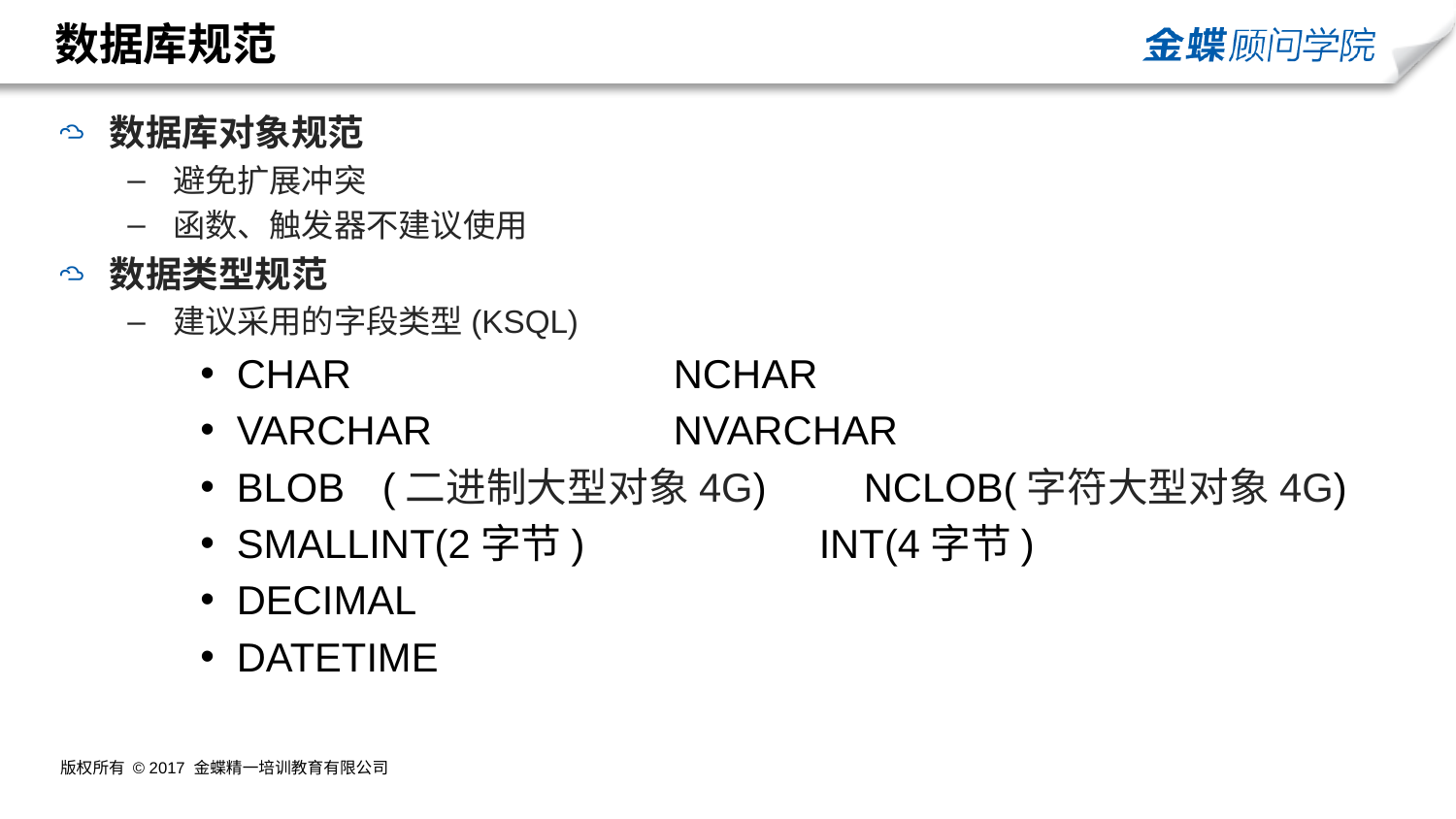

# 数据库规范
数据库对象规范
避免扩展冲突
函数、触发器不建议使用
数据类型规范
建议采用的字段类型(KSQL)
CHAR  			NCHAR
VARCHAR		NVARCHAR
BLOB	(二进制大型对象4G)	    NCLOB(字符大型对象4G)
SMALLINT(2字节)		INT(4字节)
DECIMAL
DATETIME